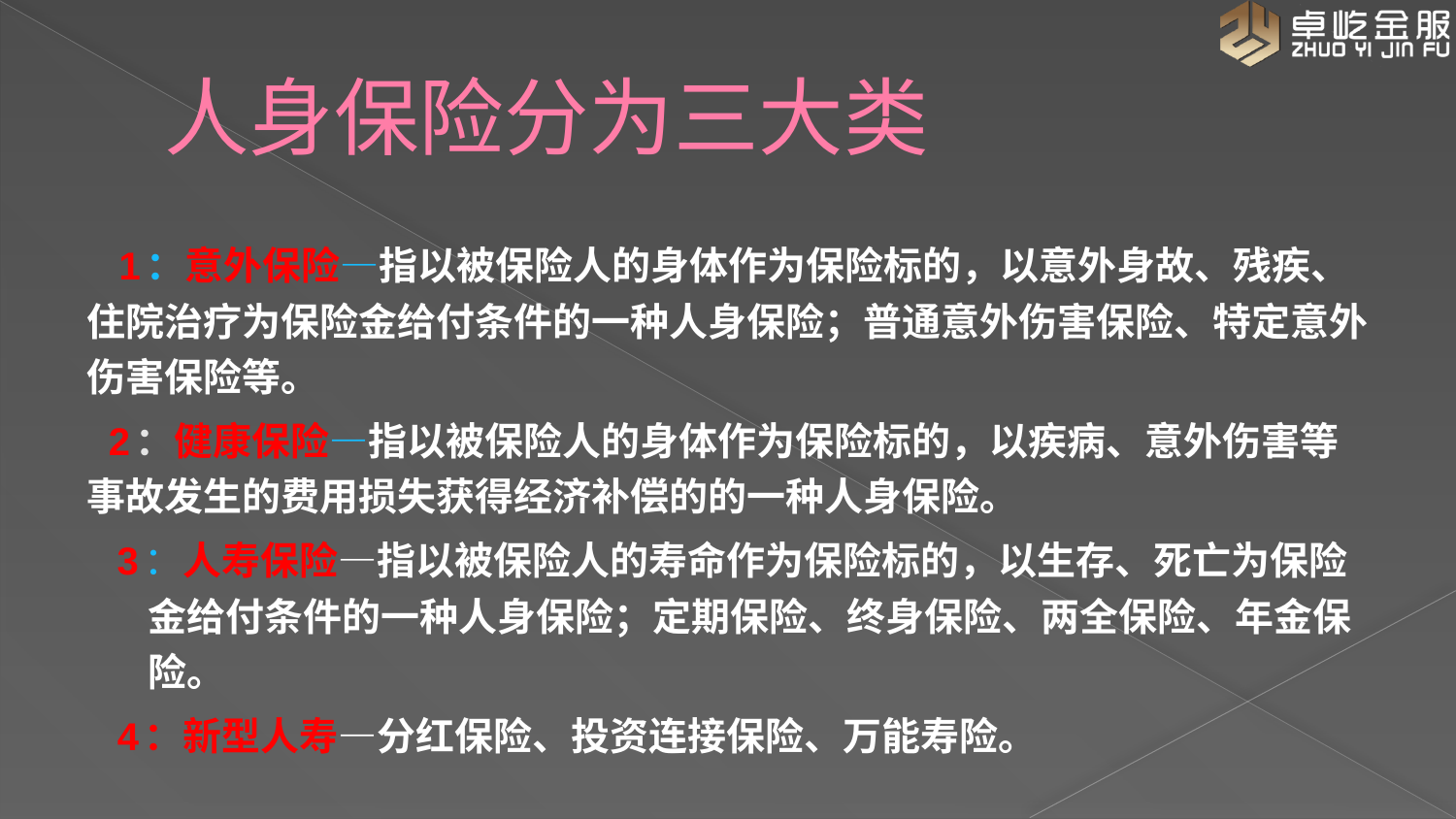

# 人身保险分为三大类
   1：意外保险—指以被保险人的身体作为保险标的，以意外身故、残疾、住院治疗为保险金给付条件的一种人身保险；普通意外伤害保险、特定意外伤害保险等。
  2：健康保险—指以被保险人的身体作为保险标的，以疾病、意外伤害等事故发生的费用损失获得经济补偿的的一种人身保险。
  3：人寿保险—指以被保险人的寿命作为保险标的，以生存、死亡为保险金给付条件的一种人身保险；定期保险、终身保险、两全保险、年金保险。
  4：新型人寿—分红保险、投资连接保险、万能寿险。